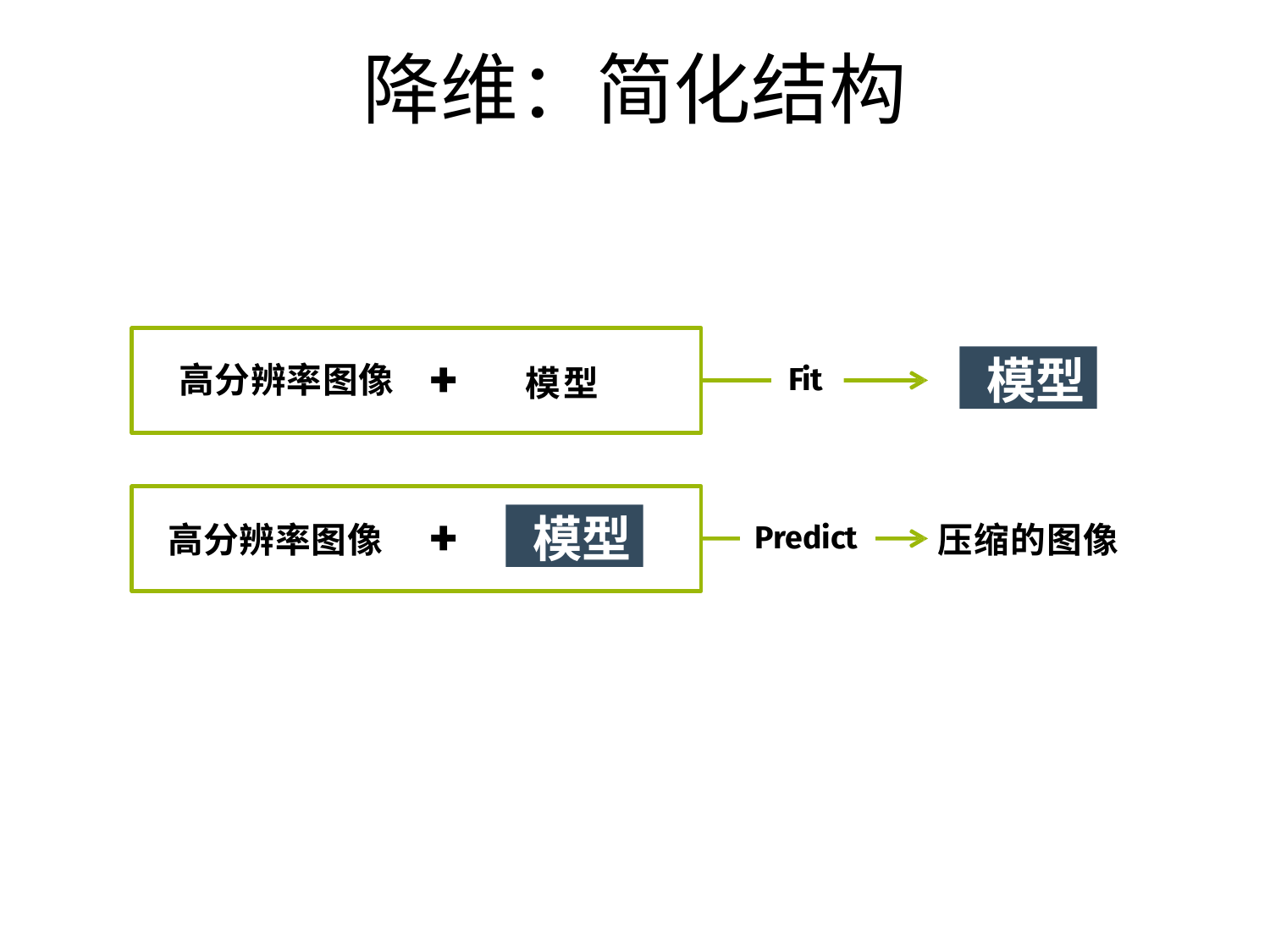

# 降维：简化结构

+
模型
高分辨率图像
Fit
模型

+
模型
Predict
高分辨率图像
压缩的图像